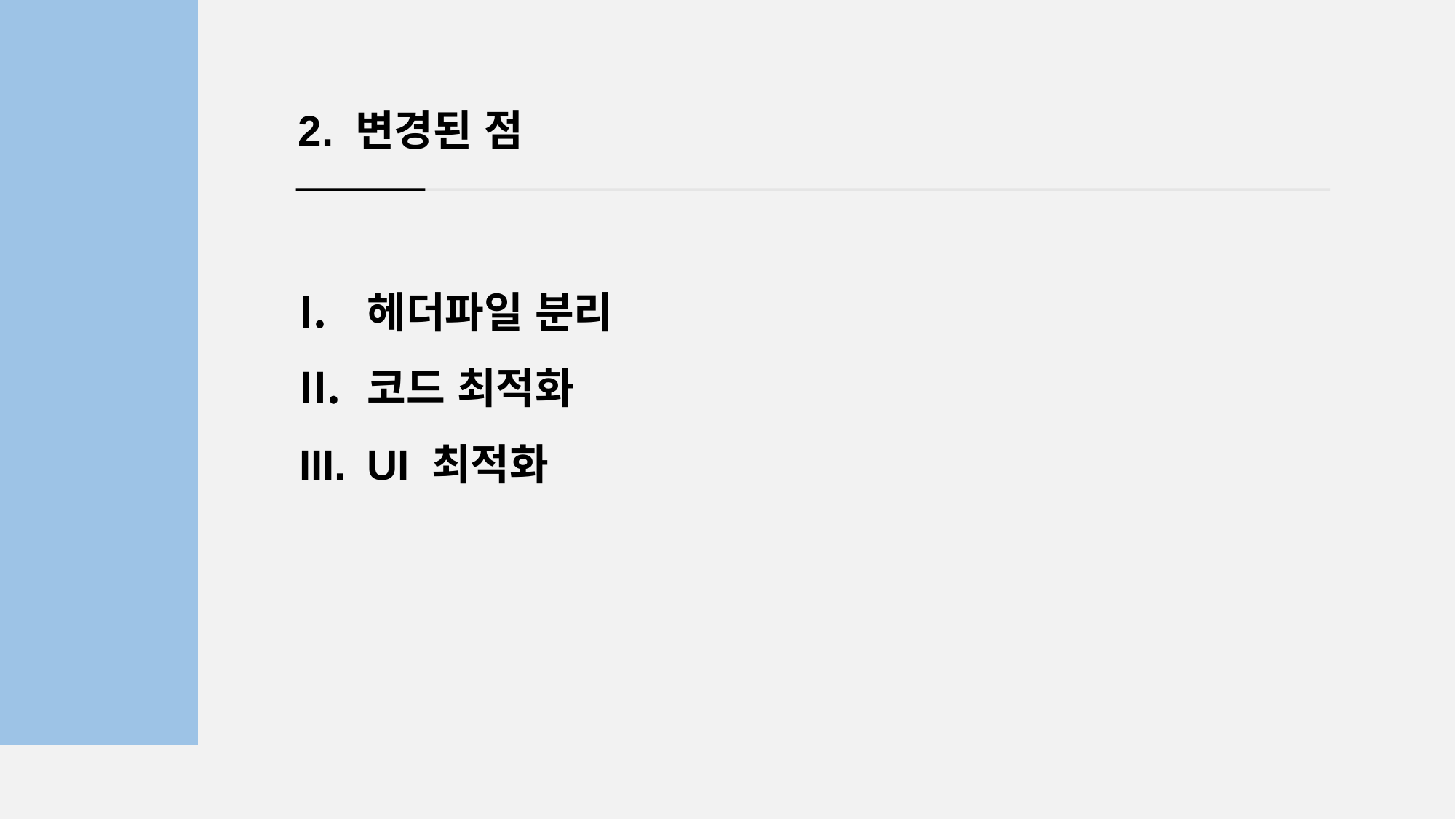

2. 변경된 점

헤더파일 분리
코드 최적화
UI 최적화